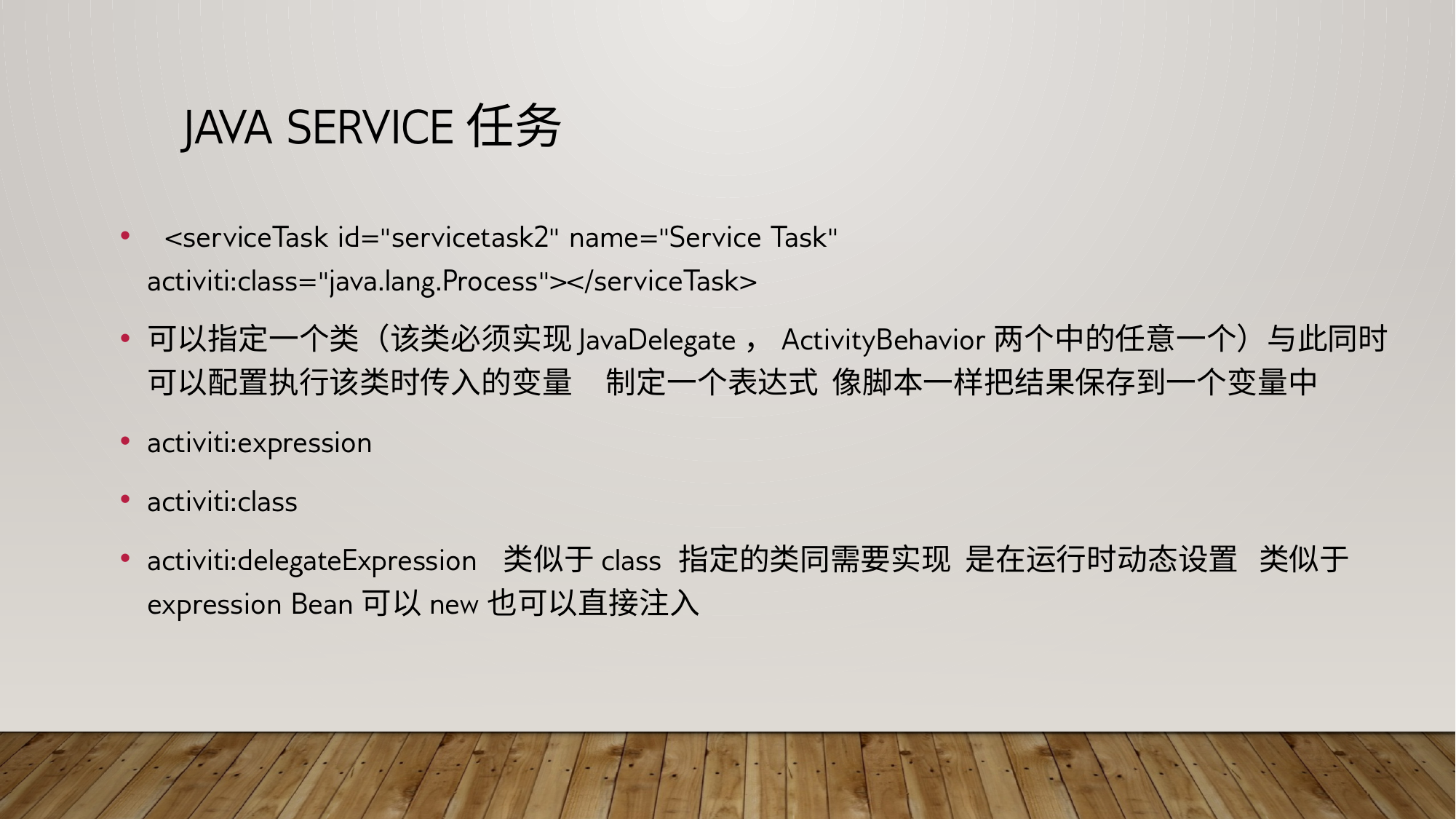

# Java Service任务
  <serviceTask id="servicetask2" name="Service Task" activiti:class="java.lang.Process"></serviceTask>
可以指定一个类（该类必须实现JavaDelegate，ActivityBehavior两个中的任意一个）与此同时可以配置执行该类时传入的变量     制定一个表达式  像脚本一样把结果保存到一个变量中
activiti:expression
activiti:class
activiti:delegateExpression  类似于class 指定的类同需要实现  是在运行时动态设置   类似于expression Bean可以new也可以直接注入